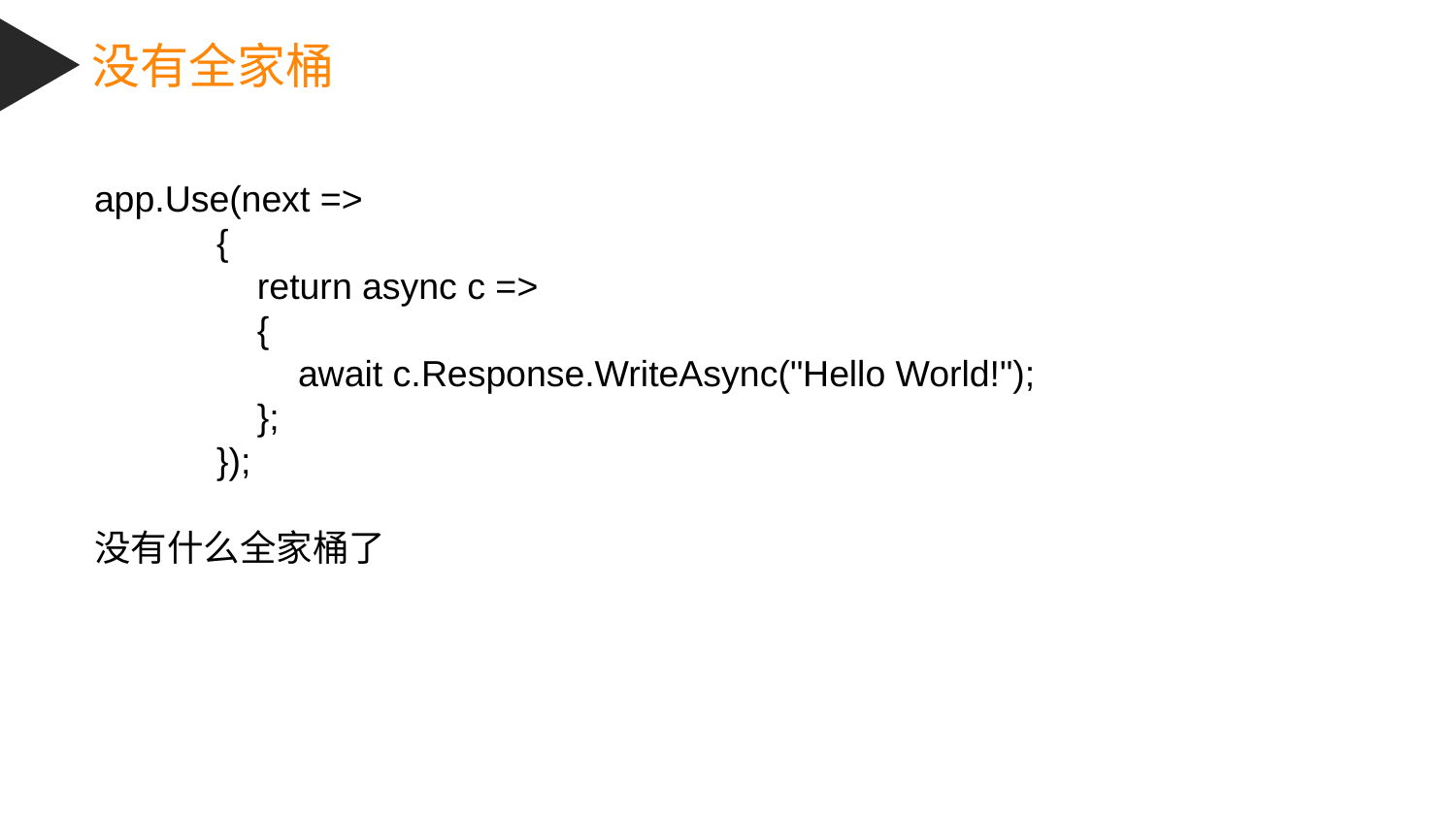

没有全家桶
app.Use(next =>
            {
                return async c =>
                {
                    await c.Response.WriteAsync("Hello World!");
                };
            });

没有什么全家桶了